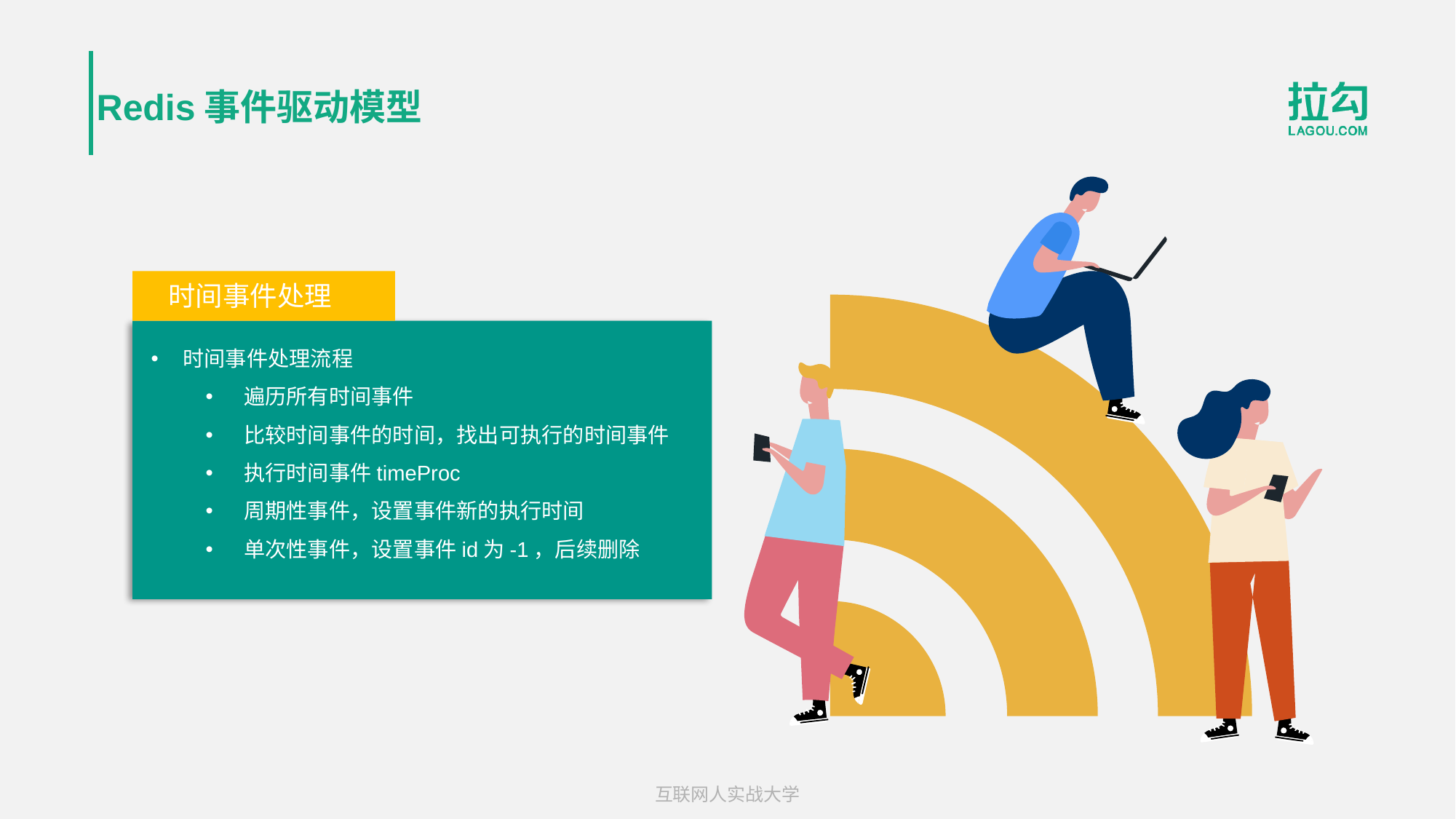

# Redis事件驱动模型

时间事件处理

时间事件处理流程
遍历所有时间事件
比较时间事件的时间，找出可执行的时间事件
执行时间事件timeProc
周期性事件，设置事件新的执行时间
单次性事件，设置事件id为-1，后续删除